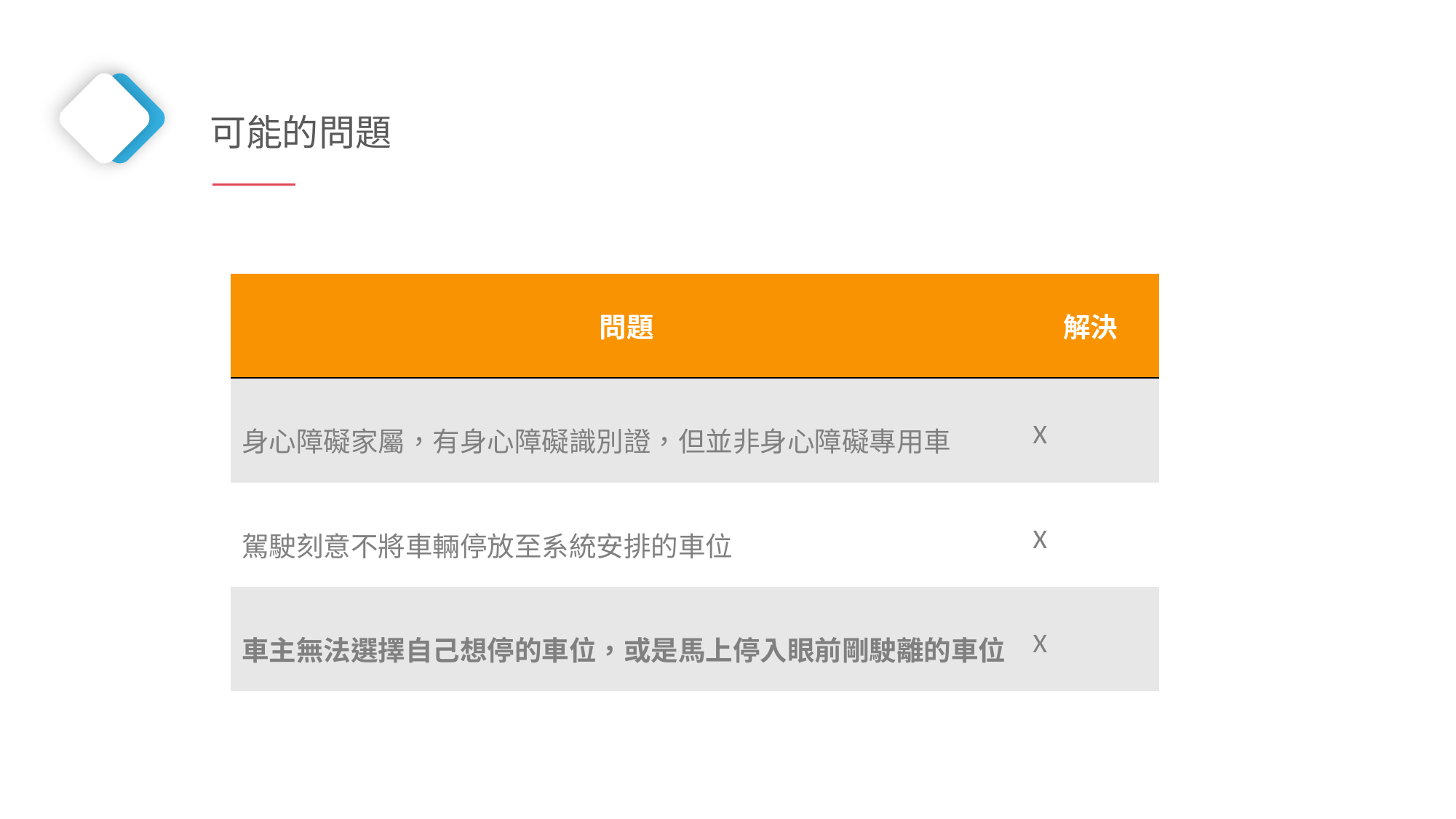

可能的問題

| 問題 | 解決 |
| --- | --- |
| 身心障礙家屬，有身心障礙識別證，但並非身心障礙專用車 | X |
| 駕駛刻意不將車輛停放至系統安排的車位 | X |
| 車主無法選擇自己想停的車位，或是馬上停入眼前剛駛離的車位 | X |